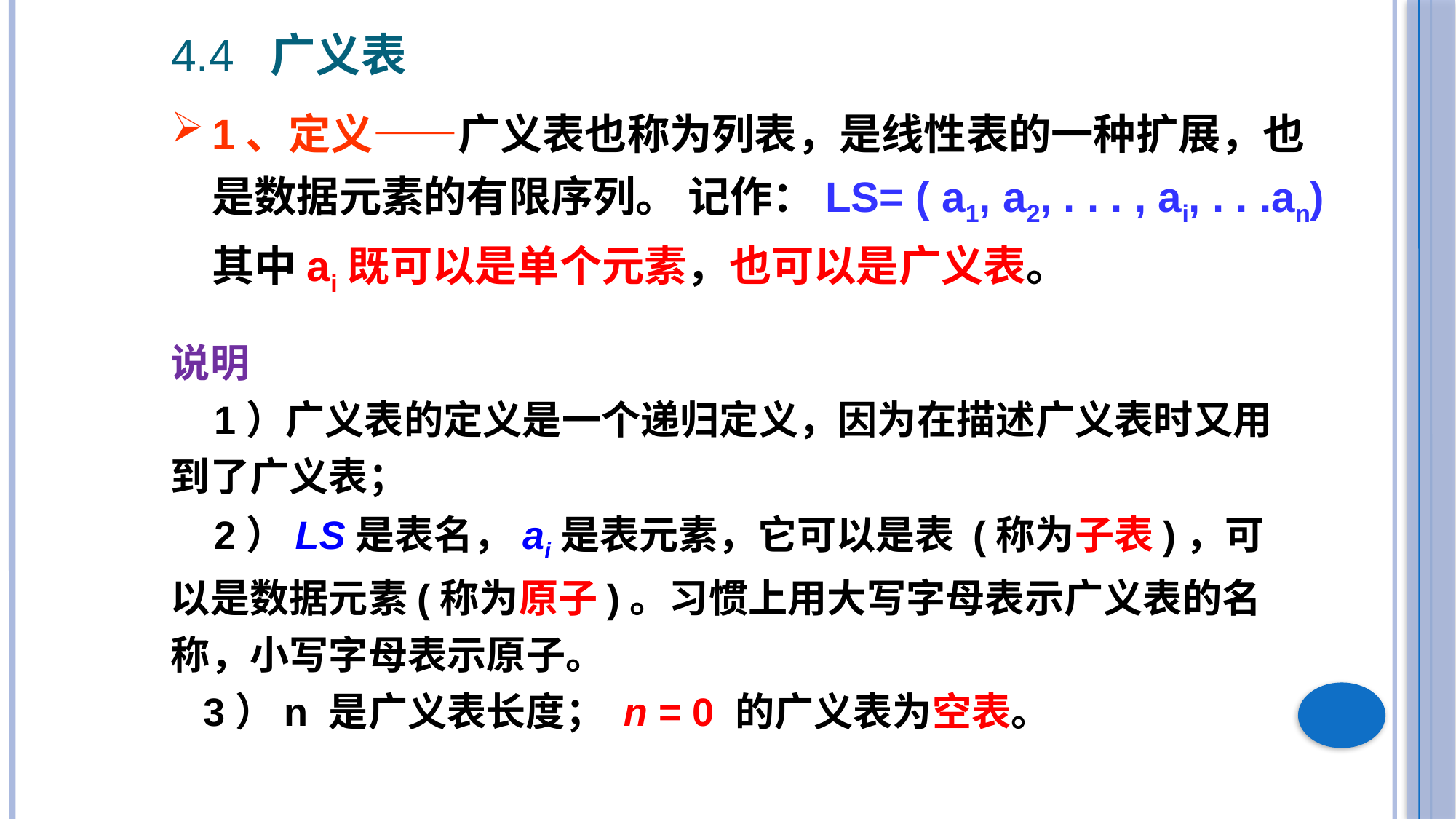

4.4  广义表
1、定义——广义表也称为列表，是线性表的一种扩展，也是数据元素的有限序列。 记作：LS= ( a1, a2, . . . , ai, . . .an) 其中ai既可以是单个元素，也可以是广义表。

说明
    1）广义表的定义是一个递归定义，因为在描述广义表时又用到了广义表；
    2）LS是表名，ai是表元素，它可以是表 (称为子表)，可以是数据元素(称为原子)。习惯上用大写字母表示广义表的名称，小写字母表示原子。
   3）n 是广义表长度； n = 0 的广义表为空表。